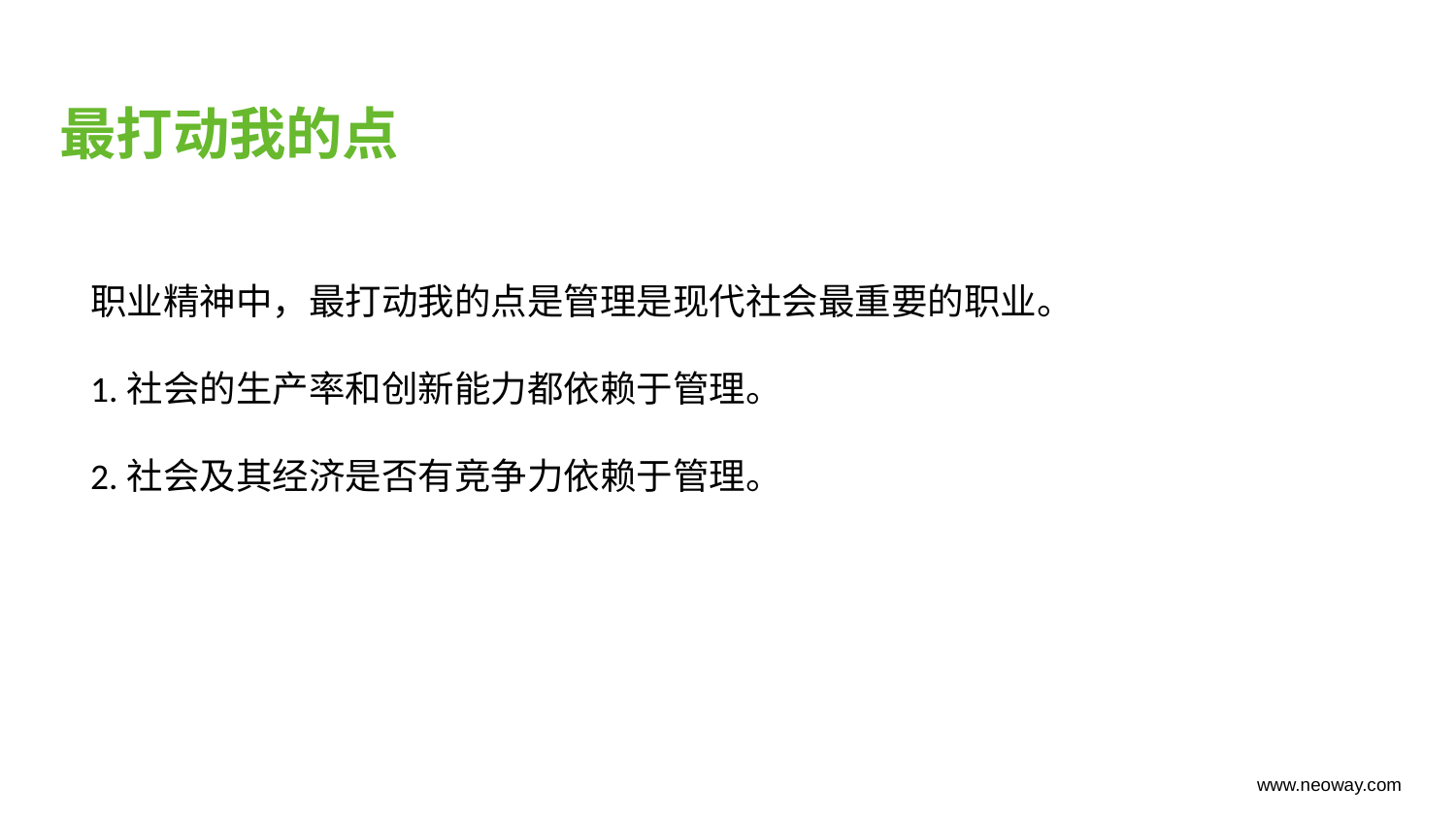

最打动我的点
职业精神中，最打动我的点是管理是现代社会最重要的职业。
1.社会的生产率和创新能力都依赖于管理。
2.社会及其经济是否有竞争力依赖于管理。